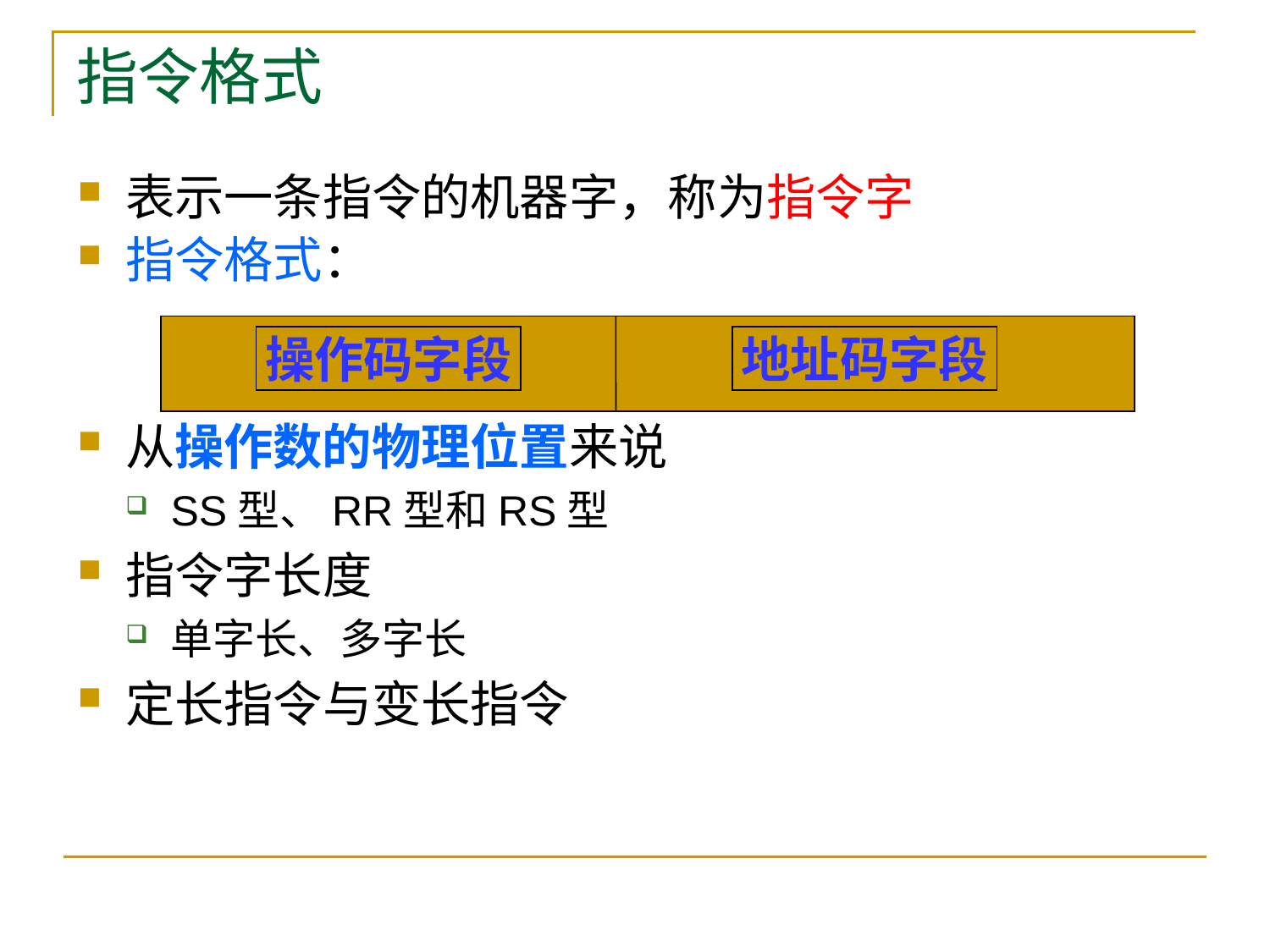

# 指令格式
表示一条指令的机器字，称为指令字
指令格式：

从操作数的物理位置来说
SS型、RR型和RS型
指令字长度
单字长、多字长
定长指令与变长指令

操作码字段
地址码字段
35